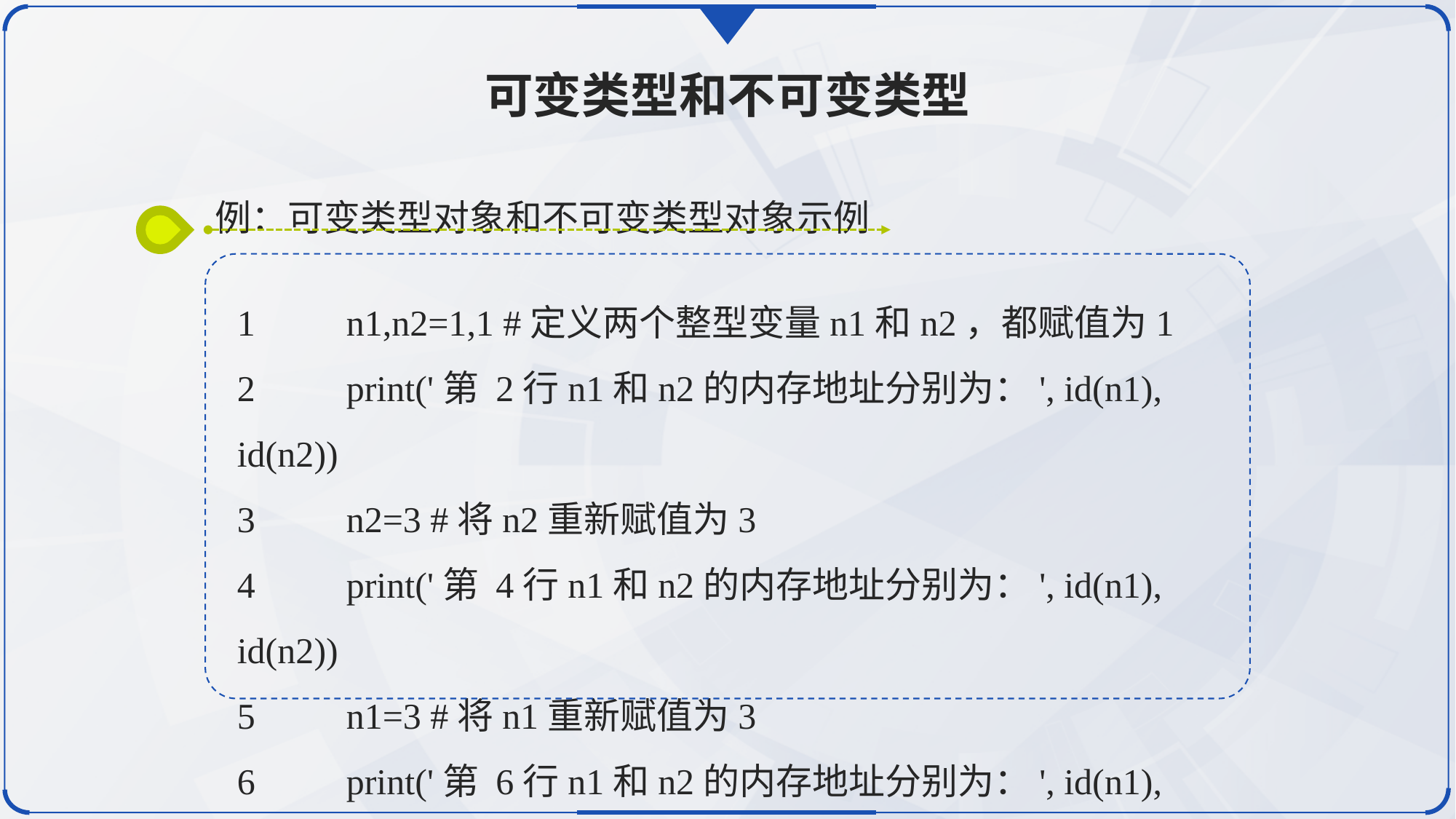

可变类型和不可变类型
例：可变类型对象和不可变类型对象示例

1	n1,n2=1,1 #定义两个整型变量n1和n2，都赋值为1
2	print('第 2行n1和n2的内存地址分别为：', id(n1), id(n2))
3	n2=3 #将n2重新赋值为3
4	print('第 4行n1和n2的内存地址分别为：', id(n1), id(n2))
5	n1=3 #将n1重新赋值为3
6	print('第 6行n1和n2的内存地址分别为：', id(n1), id(n2))